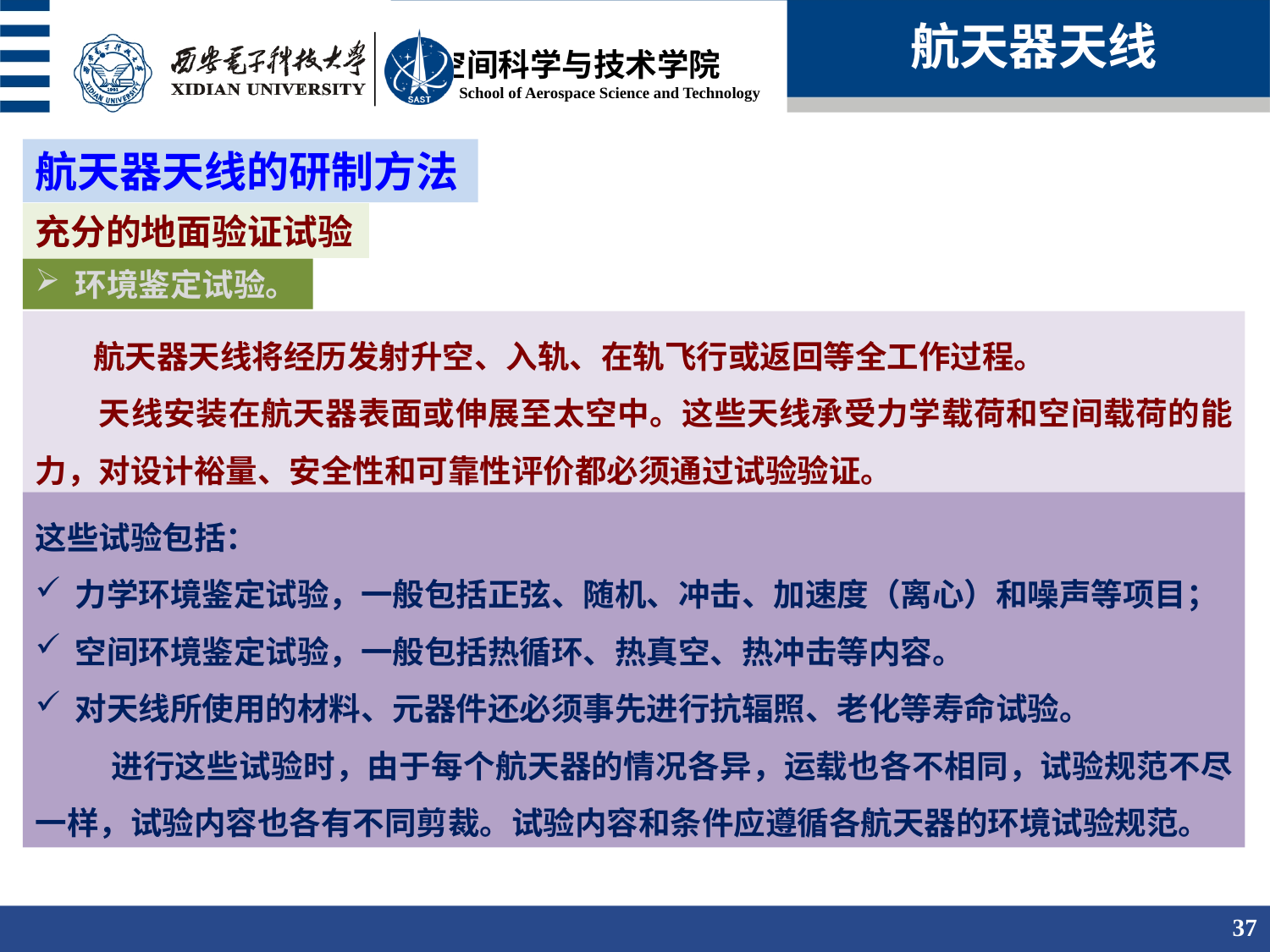

航天器天线
航天器天线的研制方法
充分的地面验证试验
环境鉴定试验。
       航天器天线将经历发射升空、入轨、在轨飞行或返回等全工作过程。
       天线安装在航天器表面或伸展至太空中。这些天线承受力学载荷和空间载荷的能力，对设计裕量、安全性和可靠性评价都必须通过试验验证。
这些试验包括：
力学环境鉴定试验，一般包括正弦、随机、冲击、加速度（离心）和噪声等项目；
空间环境鉴定试验，一般包括热循环、热真空、热冲击等内容。
对天线所使用的材料、元器件还必须事先进行抗辐照、老化等寿命试验。
         进行这些试验时，由于每个航天器的情况各异，运载也各不相同，试验规范不尽一样，试验内容也各有不同剪裁。试验内容和条件应遵循各航天器的环境试验规范。